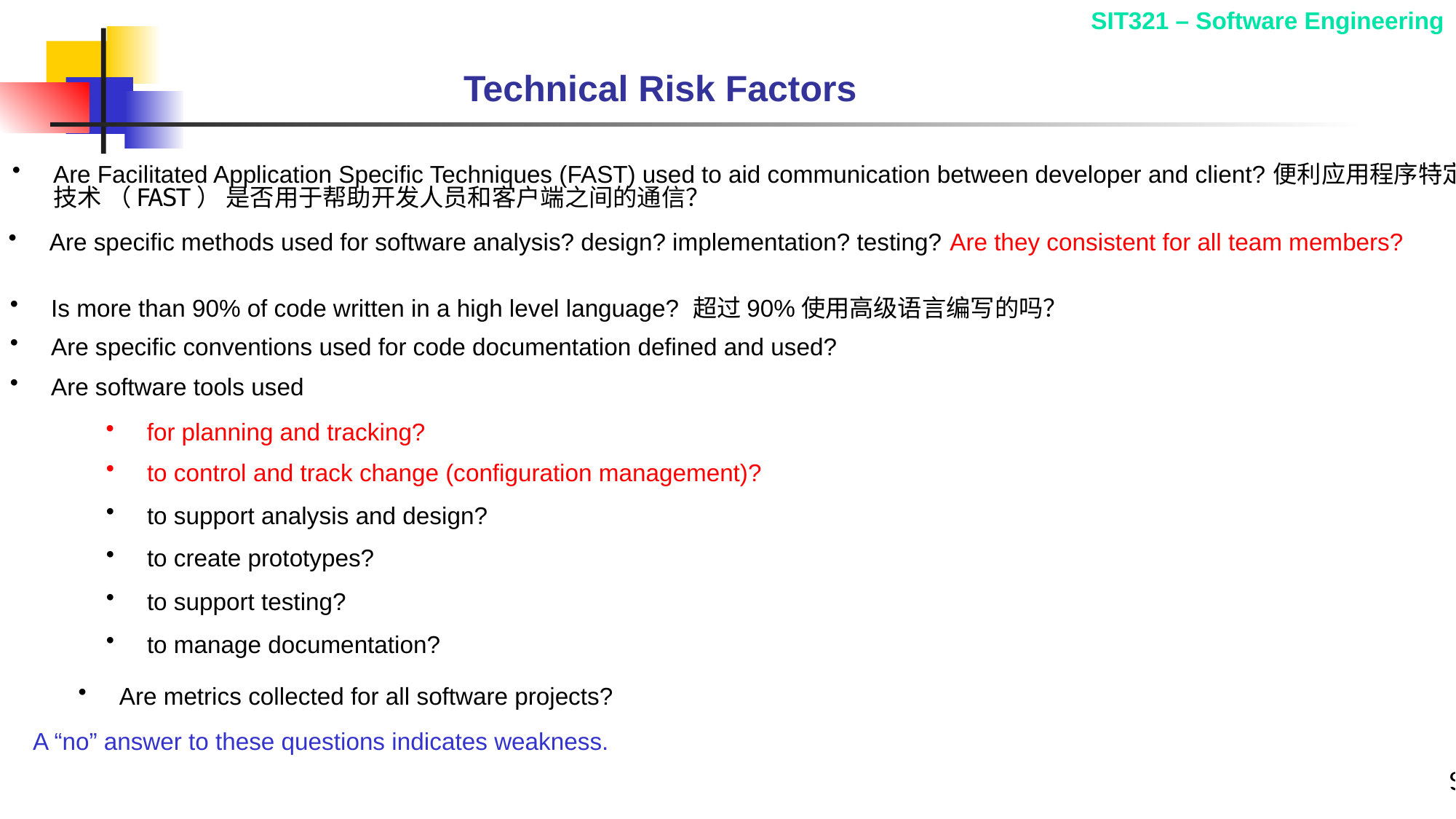

# Technical Risk Factors
Are Facilitated Application Specific Techniques (FAST) used to aid communication between developer and client?便利应用程序特定技术 （FAST） 是否用于帮助开发人员和客户端之间的通信？

Are specific methods used for software analysis? design? implementation? testing? Are they consistent for all team members?
Is more than 90% of code written in a high level language? 超过90%使用高级语言编写的吗？

Are specific conventions used for code documentation defined and used?
Are software tools used
for planning and tracking?
to control and track change (configuration management)?
to support analysis and design?
to create prototypes?
to support testing?
to manage documentation?
Are metrics collected for all software projects?
	A “no” answer to these questions indicates weakness.
96